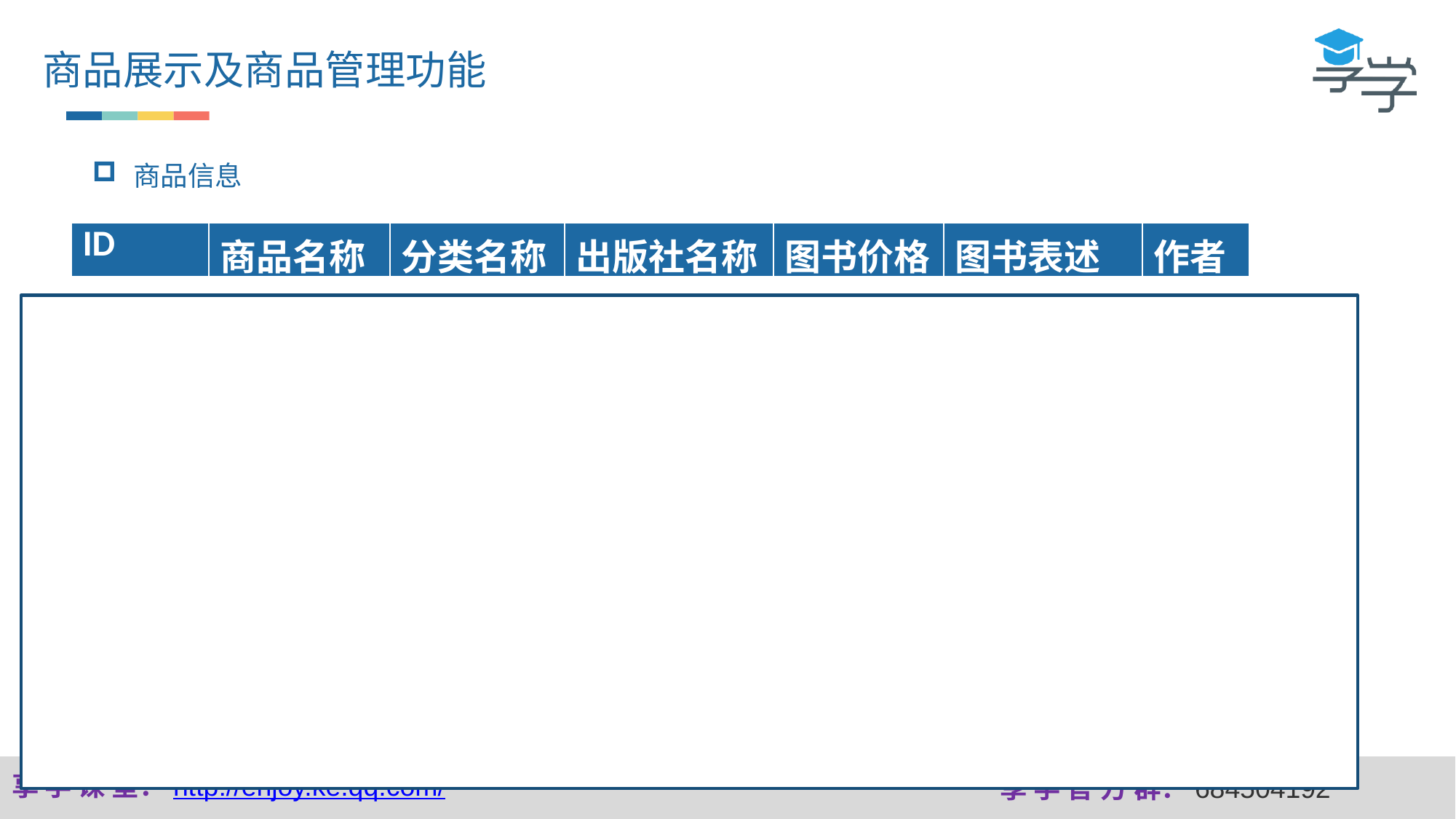

商品展示及商品管理功能

商品信息
| ID | 商品名称 | 分类名称 | 出版社名称 | 图书价格 | 图书表述 | 作者 |
| --- | --- | --- | --- | --- | --- | --- |

| ID | 商品名称 | 分类名称 | 出版社名称 | 图书价格 | 图书表述 | 作者 |
| --- | --- | --- | --- | --- | --- | --- |

商品信息
| ID | 商品名称 | 出版社名称 | 图书价格 | 图书表述 | 作者 |
| --- | --- | --- | --- | --- | --- |
分类信息
| 分类名称 | 分类描述 |
| --- | --- |
商品分类对应关系表
| 商品名称 | 分类名称 |
| --- | --- |